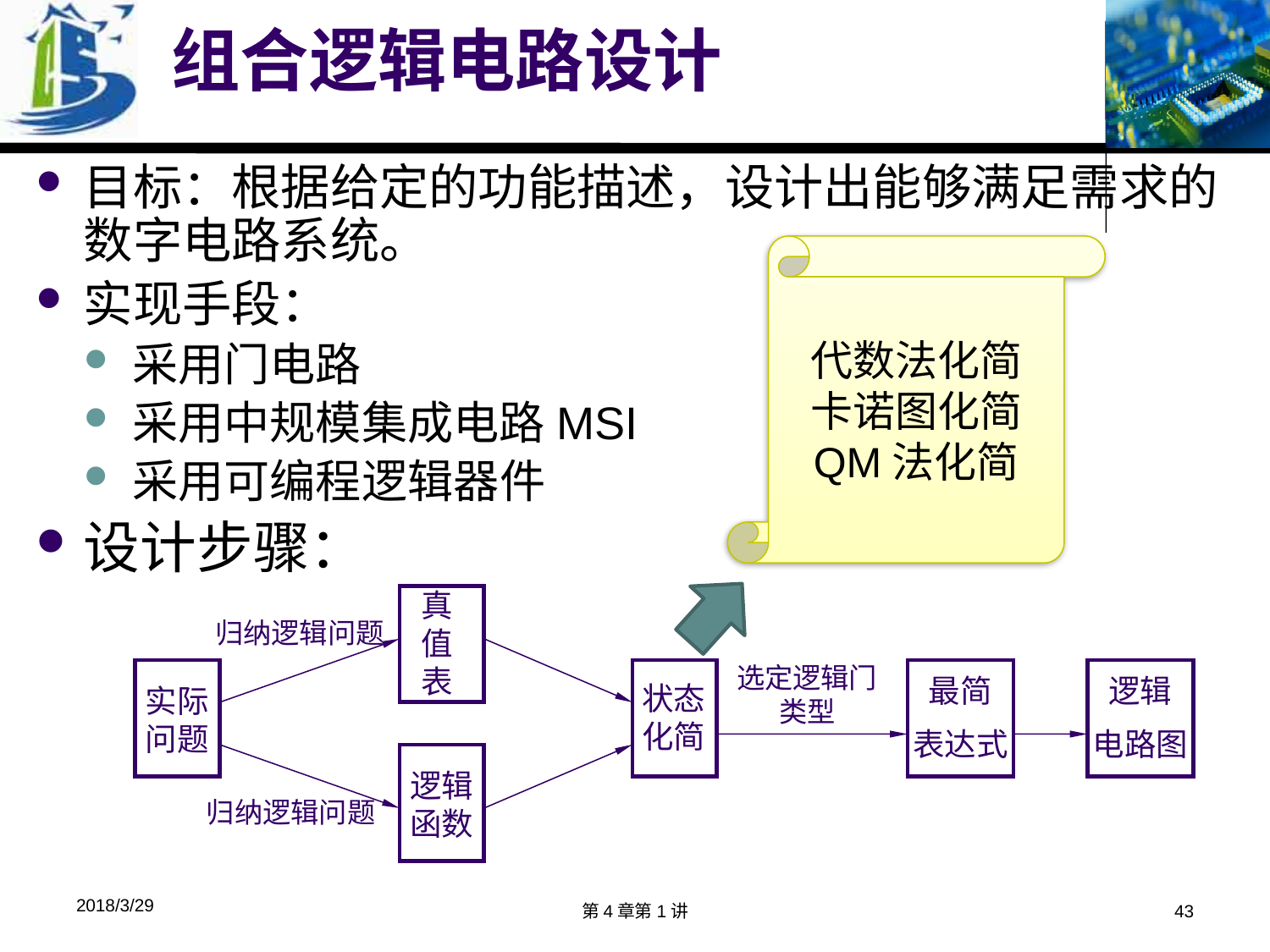

# 组合逻辑电路设计
目标：根据给定的功能描述，设计出能够满足需求的数字电路系统。
实现手段：
采用门电路
采用中规模集成电路MSI
采用可编程逻辑器件
设计步骤：
代数法化简
卡诺图化简
QM法化简

真值表
归纳逻辑问题

选定逻辑门类型

最简
表达式
逻辑
电路图
状态化简
实际问题

逻辑函数
归纳逻辑问题
2018/3/29
43
第4章第1讲